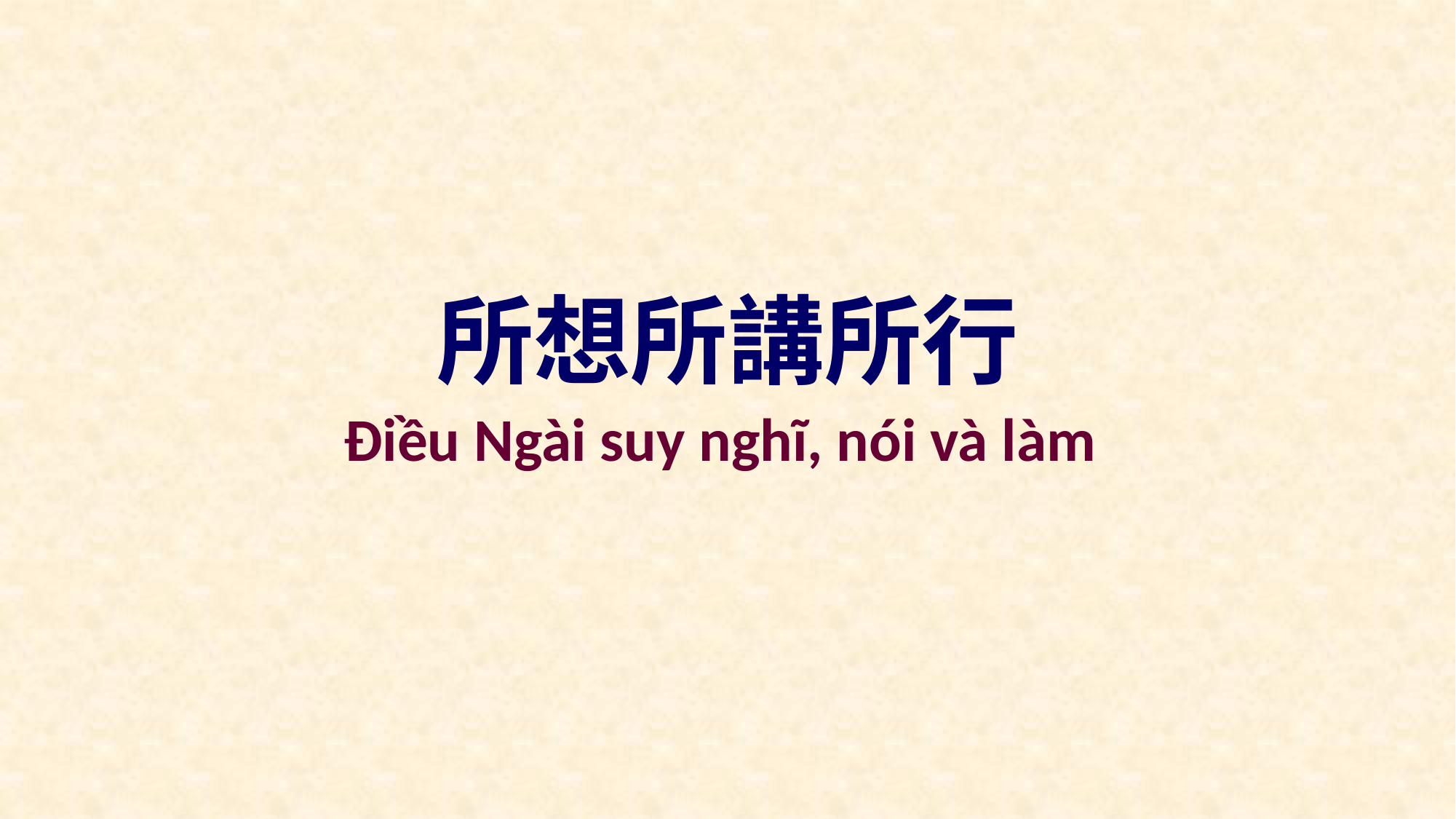

所想所講所行
Điều Ngài suy nghĩ, nói và làm